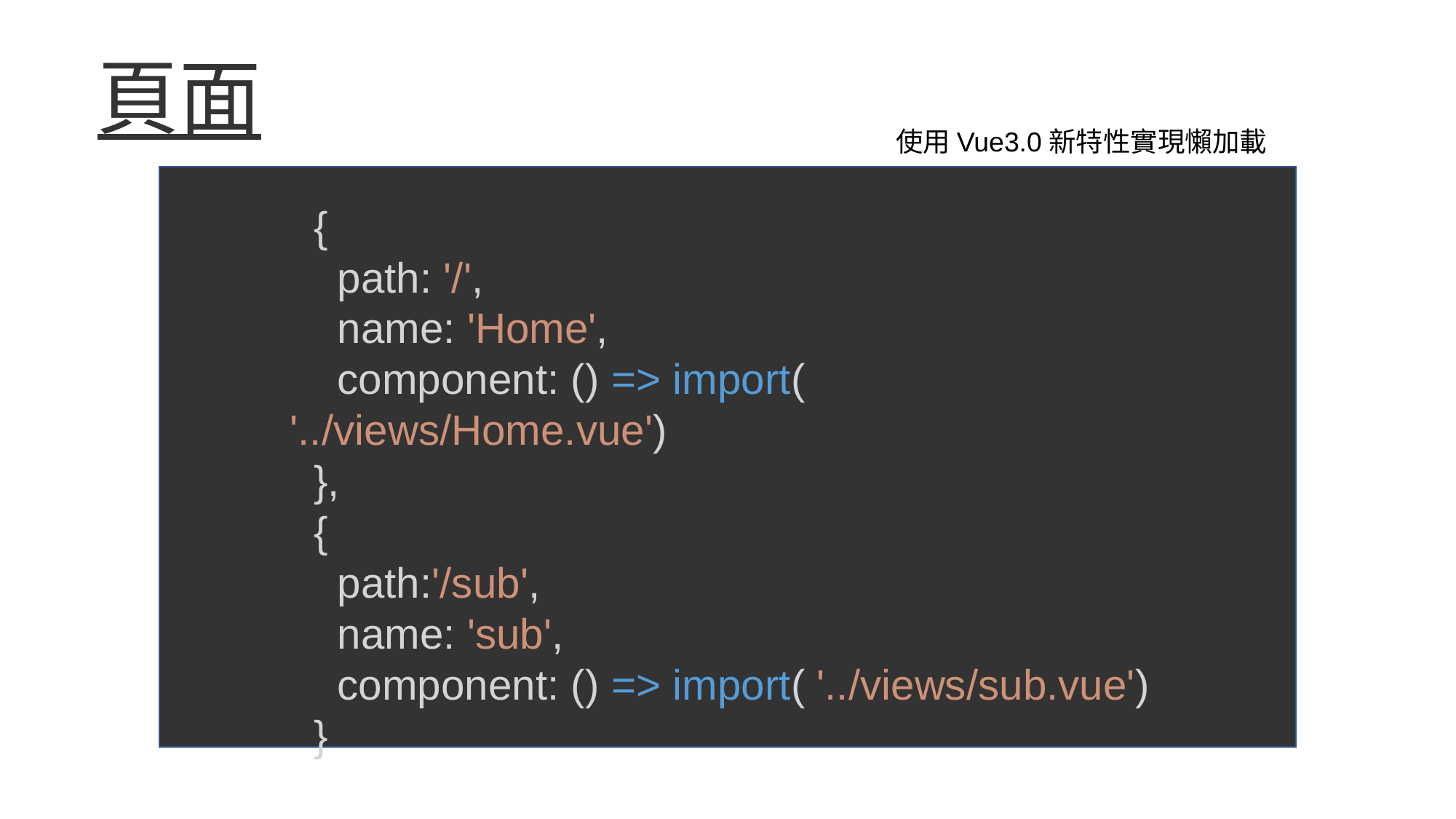

頁面路由
使用Vue3.0新特性實現懶加載

  {
    path: '/',
    name: 'Home',
    component: () => import( '../views/Home.vue')
  },
  {
    path:'/sub',
    name: 'sub',
    component: () => import( '../views/sub.vue')
  }